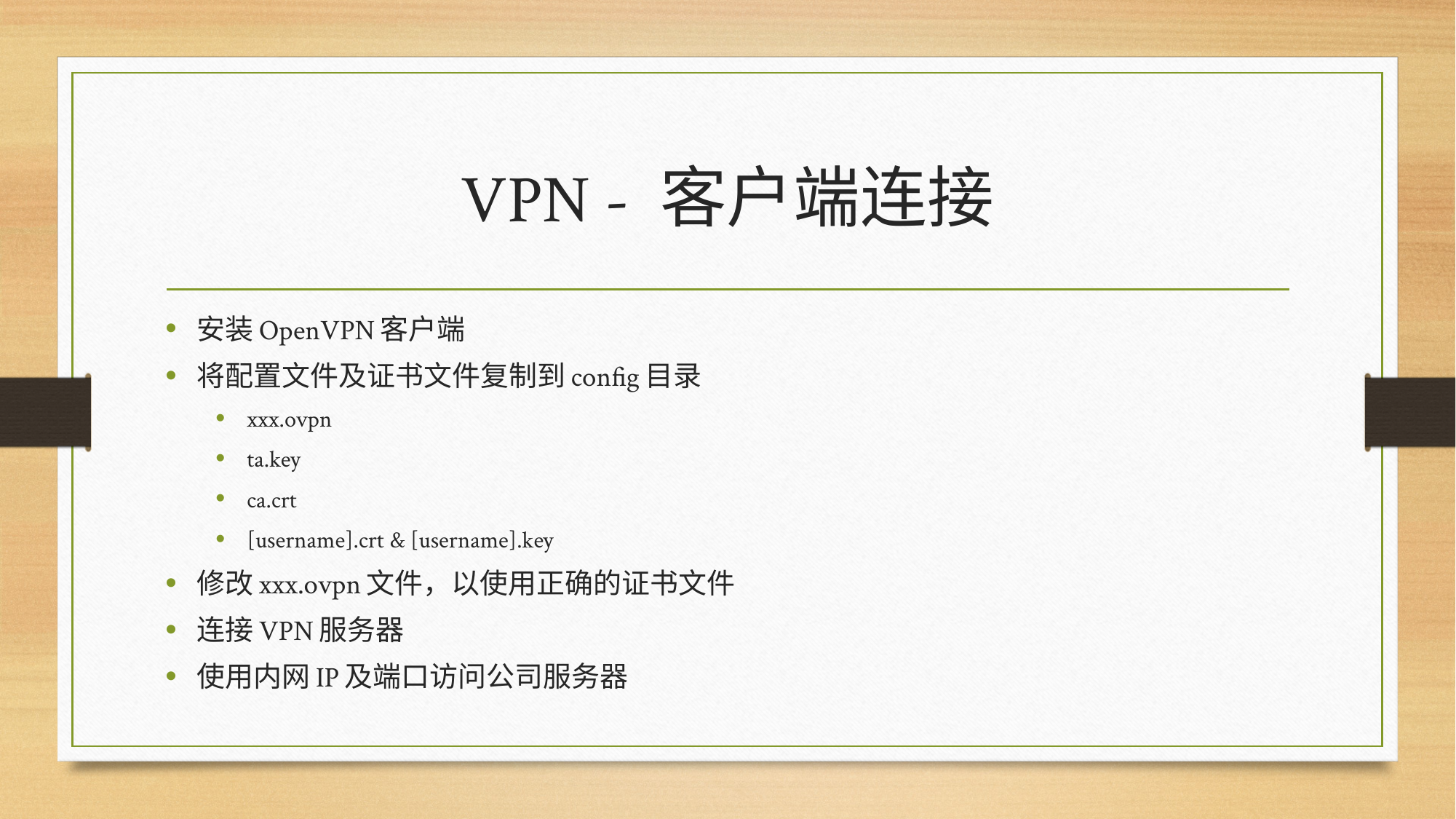

# VPN - 客户端连接
安装OpenVPN客户端
将配置文件及证书文件复制到config目录
xxx.ovpn
ta.key
ca.crt
[username].crt & [username].key
修改xxx.ovpn文件，以使用正确的证书文件
连接VPN服务器
使用内网IP及端口访问公司服务器